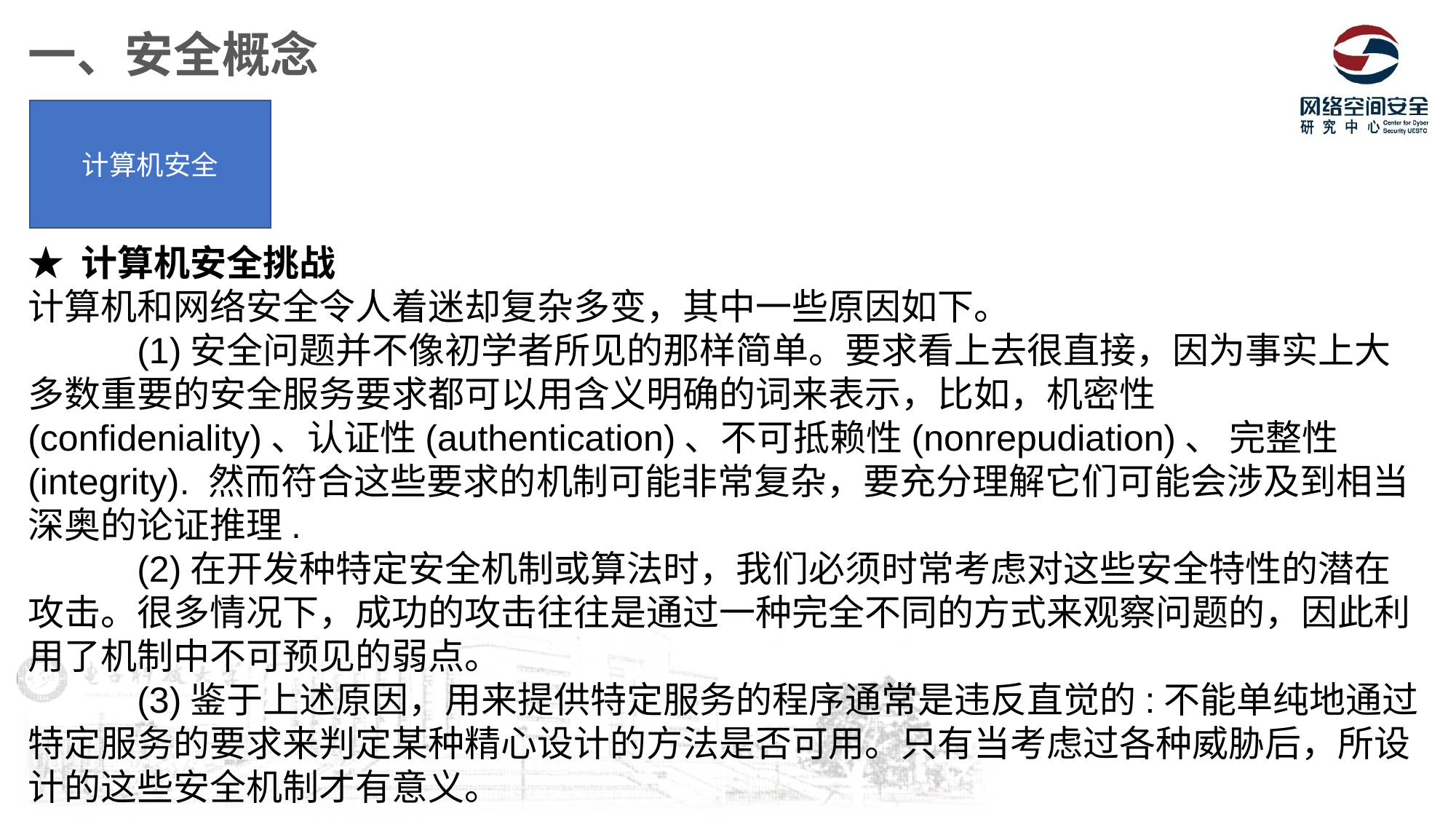

一、安全概念
计算机安全
★ 计算机安全挑战
计算机和网络安全令人着迷却复杂多变，其中一些原因如下。
	(1)安全问题并不像初学者所见的那样简单。要求看上去很直接，因为事实上大多数重要的安全服务要求都可以用含义明确的词来表示，比如，机密性(confideniality)、认证性(authentication)、不可抵赖性(nonrepudiation)、 完整性(integrity). 然而符合这些要求的机制可能非常复杂，要充分理解它们可能会涉及到相当深奥的论证推理.
	(2)在开发种特定安全机制或算法时，我们必须时常考虑对这些安全特性的潜在攻击。很多情况下，成功的攻击往往是通过一种完全不同的方式来观察问题的，因此利用了机制中不可预见的弱点。
	(3)鉴于上述原因，用来提供特定服务的程序通常是违反直觉的:不能单纯地通过特定服务的要求来判定某种精心设计的方法是否可用。只有当考虑过各种威胁后，所设计的这些安全机制才有意义。